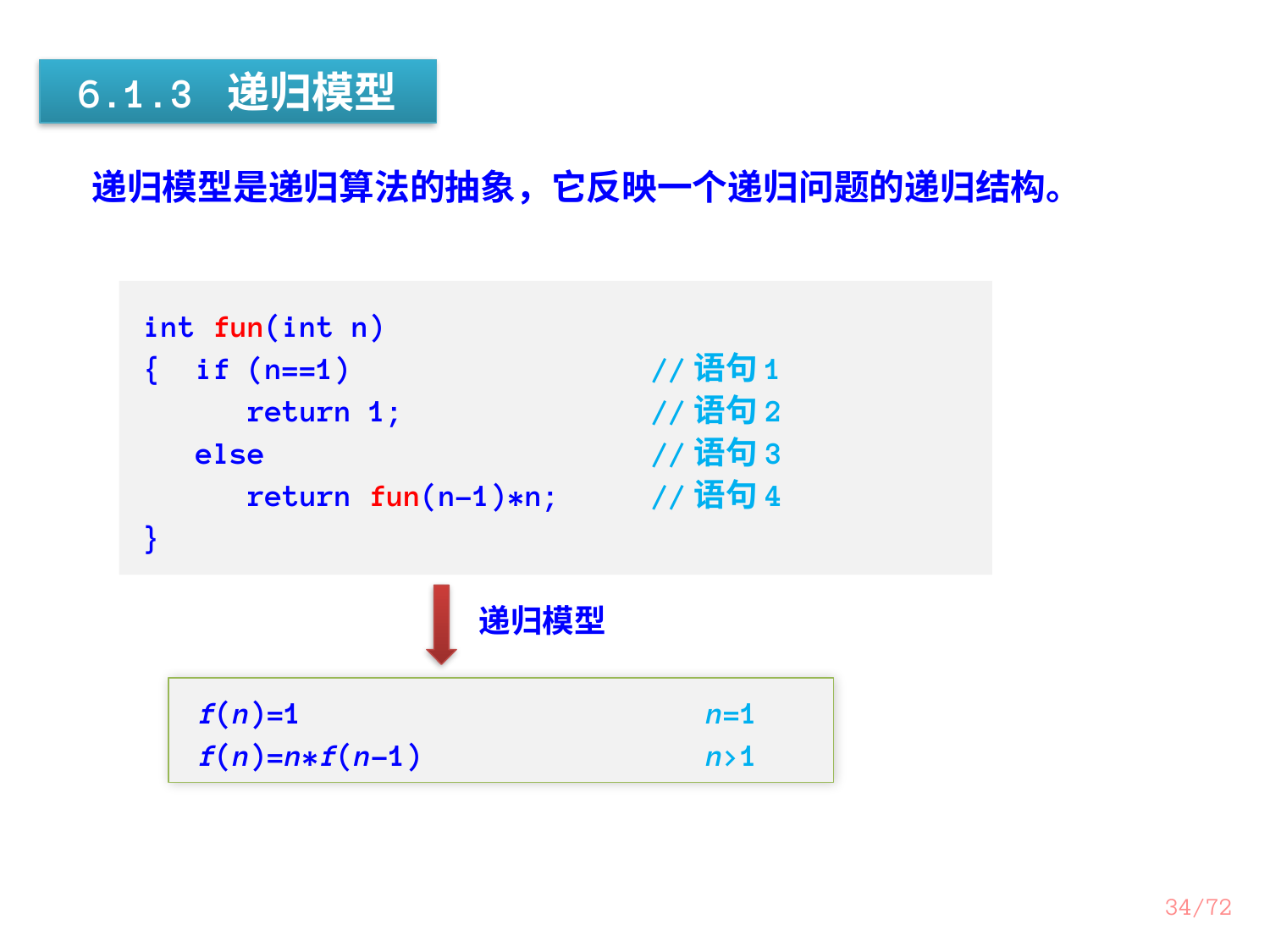

6.1.3 递归模型
递归模型是递归算法的抽象，它反映一个递归问题的递归结构。
int fun(int n)
{  if (n==1)			//语句1
      return 1;		//语句2
   else				//语句3
      return fun(n-1)*n;	//语句4
}

递归模型
f(n)=1				n=1
f(n)=n*f(n-1)			n>1
34/72